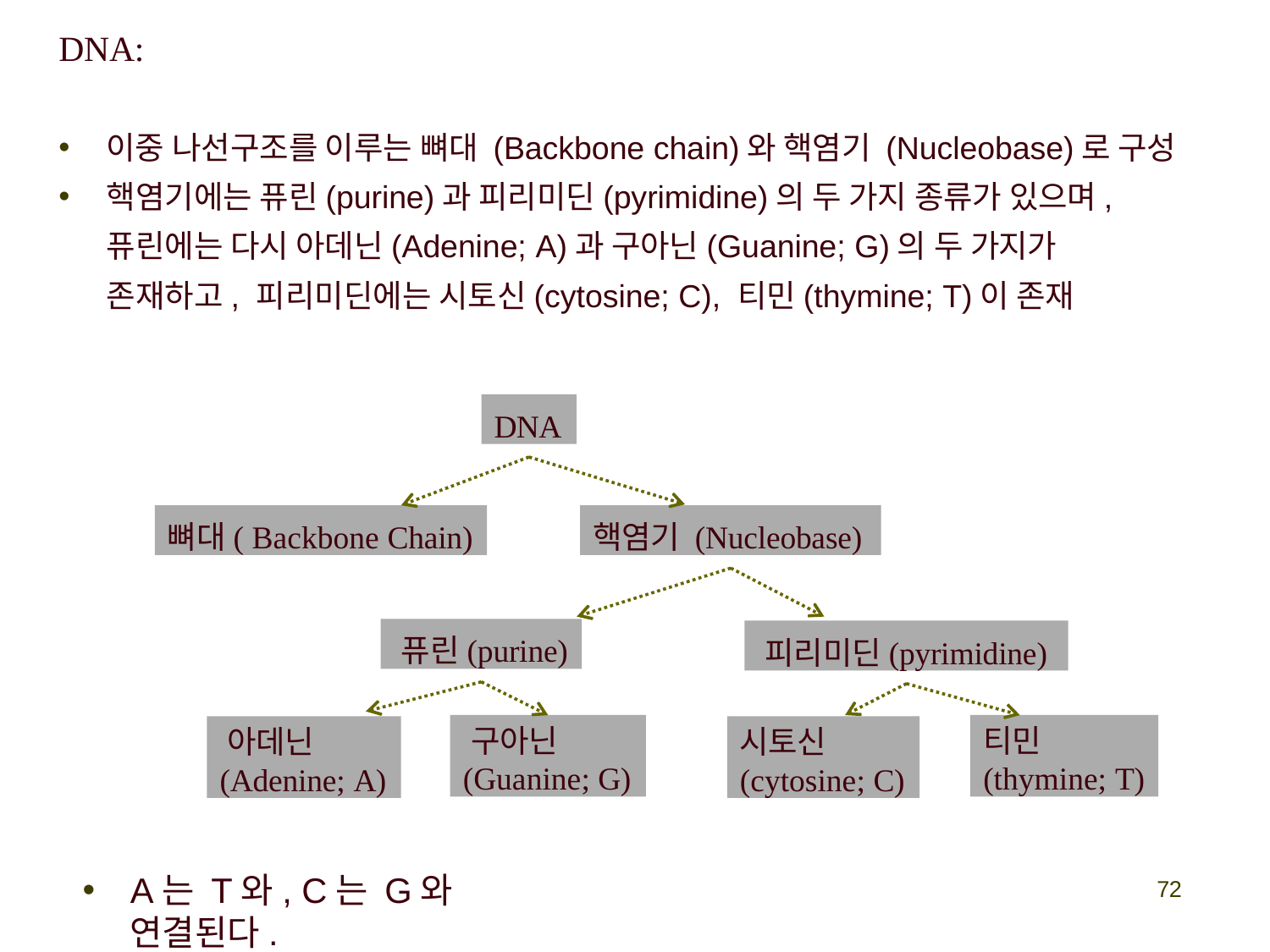

# DNA:
이중 나선구조를 이루는 뼈대 (Backbone chain)와 핵염기 (Nucleobase)로 구성
핵염기에는 퓨린(purine)과 피리미딘(pyrimidine)의 두 가지 종류가 있으며, 퓨린에는 다시 아데닌(Adenine; A)과 구아닌(Guanine; G)의 두 가지가
존재하고, 피리미딘에는 시토신(cytosine; C), 티민(thymine; T)이 존재
DNA

뼈대( Backbone Chain)
핵염기 (Nucleobase)

퓨린(purine)
피리미딘(pyrimidine)

구아닌
(Guanine; G)
티민
(thymine; T)
아데닌
(Adenine; A)
시토신
(cytosine; C)
A는 T와, C는 G와 연결된다.
72